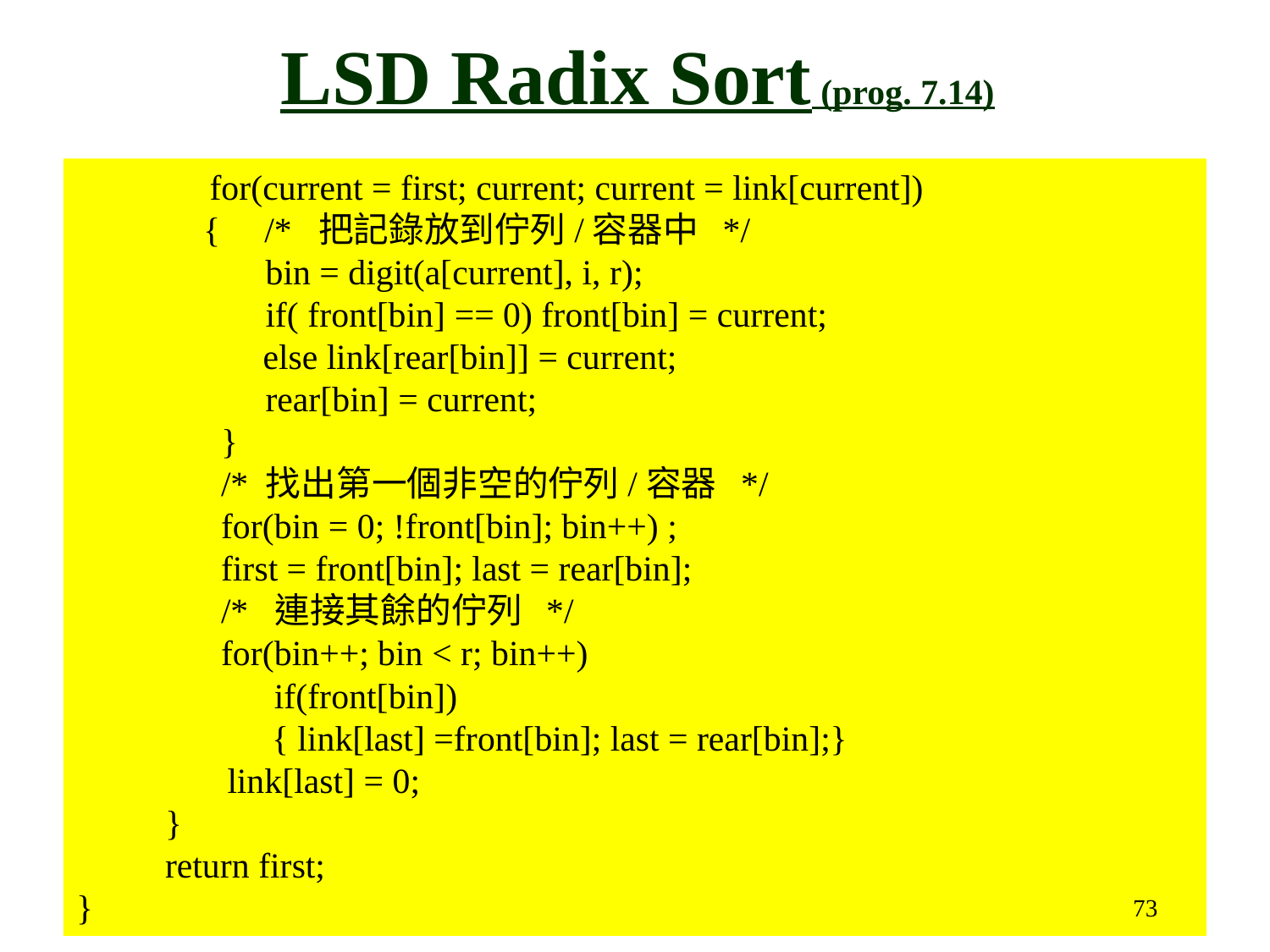

LSD Radix Sort (prog. 7.14)
               for(current = first; current; current = link[current])
	{     /*  把記錄放到佇列/容器中  */
	       bin = digit(a[current], i, r);
	       if( front[bin] == 0) front[bin] = current;
                     else link[rear[bin]] = current;
	       rear[bin] = current;
	  }
	  /* 找出第一個非空的佇列/容器  */
	  for(bin = 0; !front[bin]; bin++) ;
	  first = front[bin]; last = rear[bin];
	  /*  連接其餘的佇列  */
	  for(bin++; bin < r; bin++)
	        if(front[bin])
                      { link[last] =front[bin]; last = rear[bin];}
                 link[last] = 0;
          }
          return first;
}
73